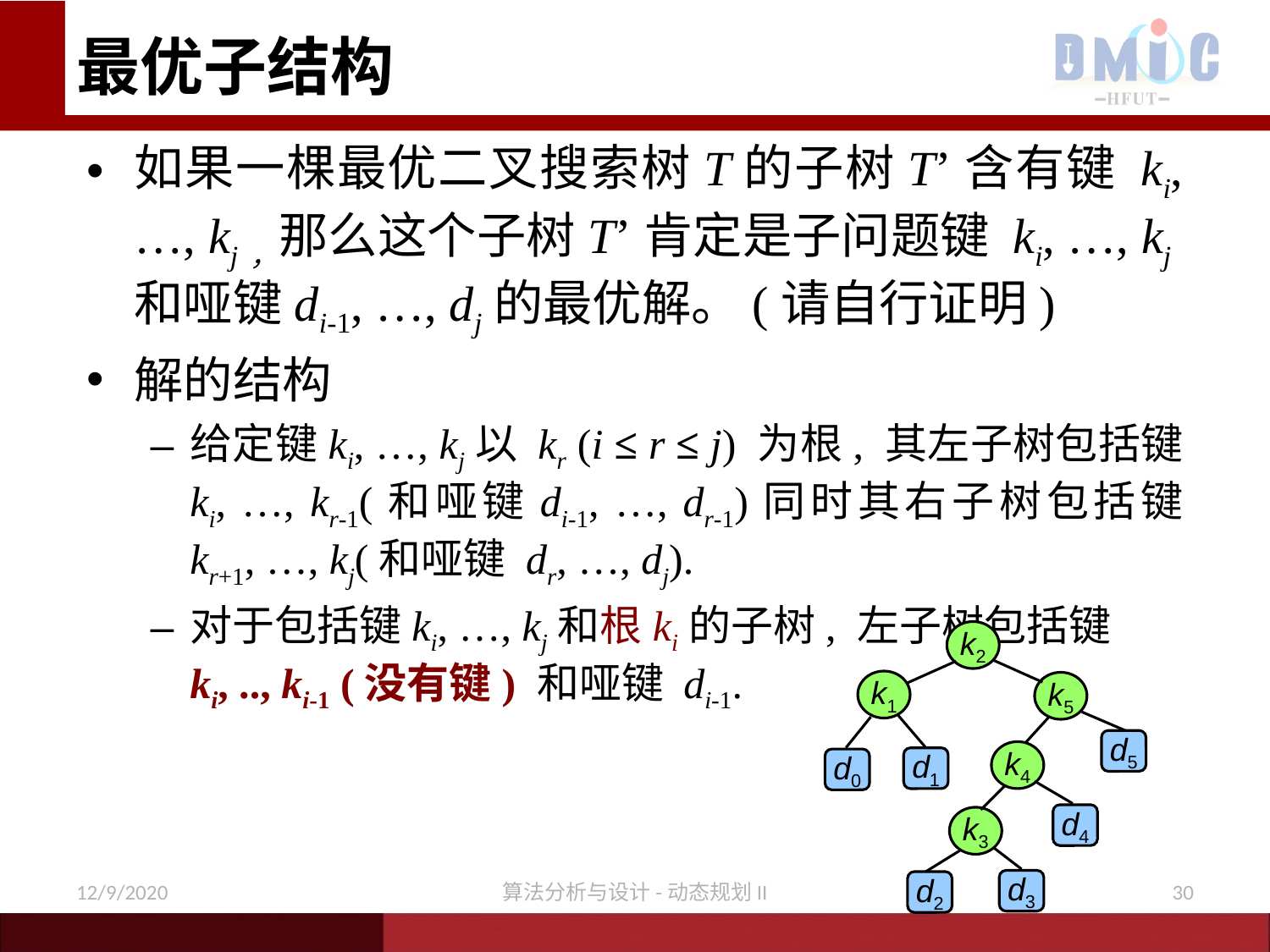

# 最优子结构
如果一棵最优二叉搜索树T的子树T’含有键 ki, …, kj，那么这个子树T’肯定是子问题键 ki, …, kj和哑键di-1, …, dj的最优解。(请自行证明)
解的结构
给定键ki, …, kj以 kr (i ≤ r ≤ j) 为根, 其左子树包括键 ki, …, kr-1(和哑键di-1, …, dr-1)同时其右子树包括键 kr+1, …, kj(和哑键 dr, …, dj).
对于包括键ki, …, kj和根ki的子树, 左子树包括键ki, .., ki-1 (没有键) 和哑键 di-1.
k2

k1
k5

d5
k4
d1
d0

d4
k3

d3
d2
12/9/2020
算法分析与设计-动态规划II
30